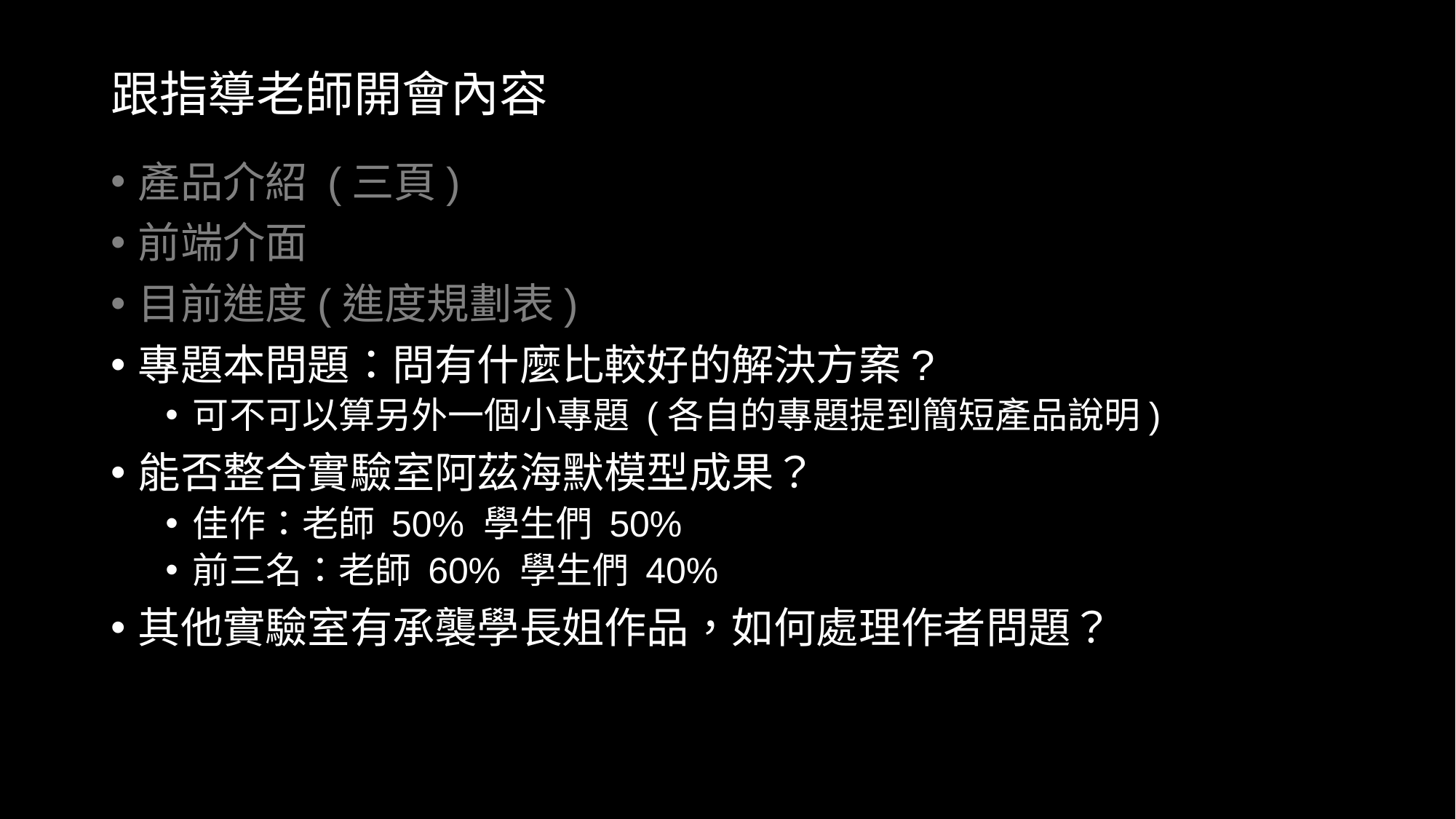

# 跟指導老師開會內容
產品介紹 (三頁)
前端介面
目前進度(進度規劃表)
專題本問題：問有什麼比較好的解決方案?
可不可以算另外一個小專題 (各自的專題提到簡短產品說明)
能否整合實驗室阿茲海默模型成果？
佳作：老師 50% 學生們 50%
前三名：老師 60% 學生們 40%
其他實驗室有承襲學長姐作品，如何處理作者問題？